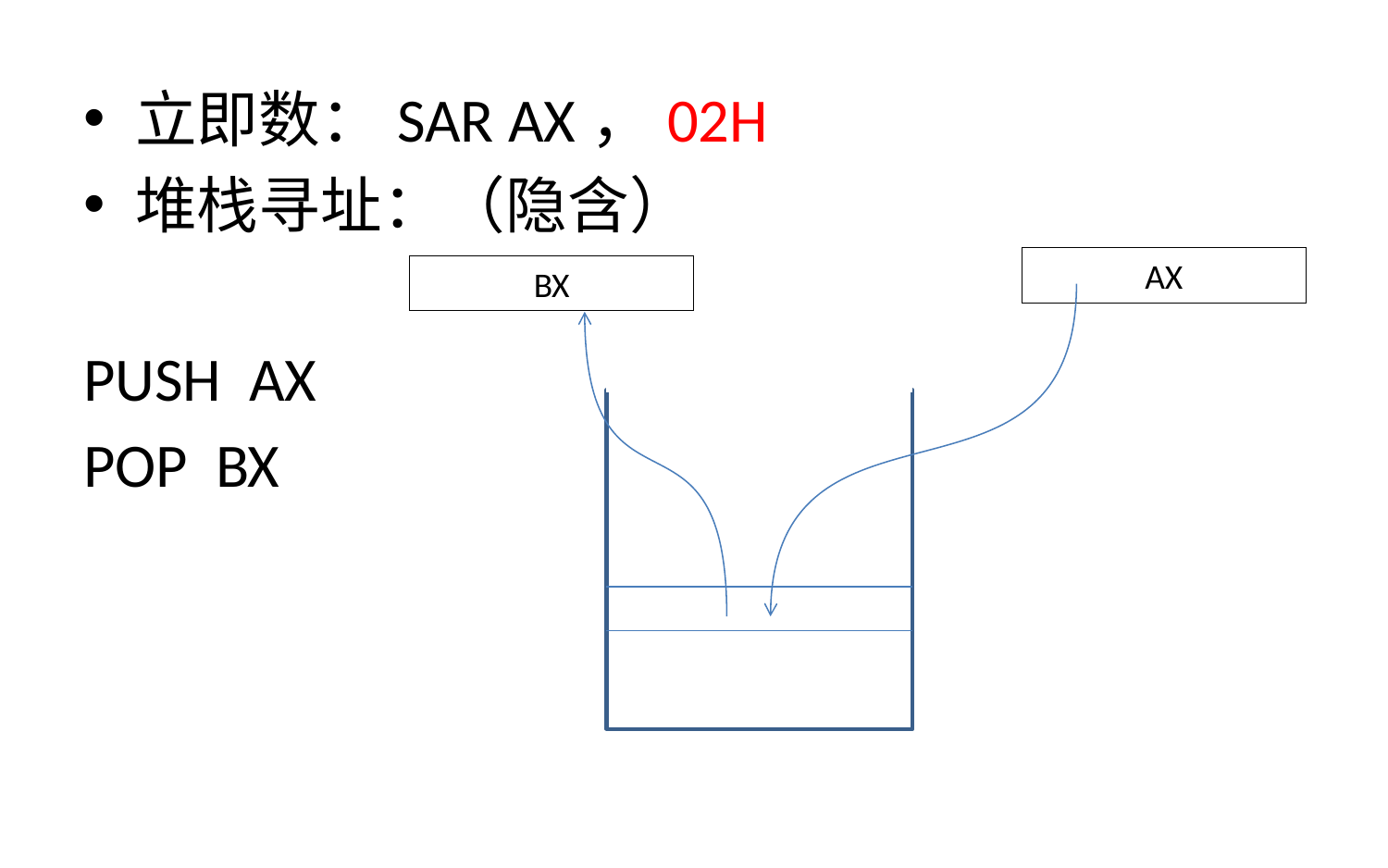

立即数：SAR AX，02H
堆栈寻址：（隐含）

PUSH  AX
POP  BX
AX
BX